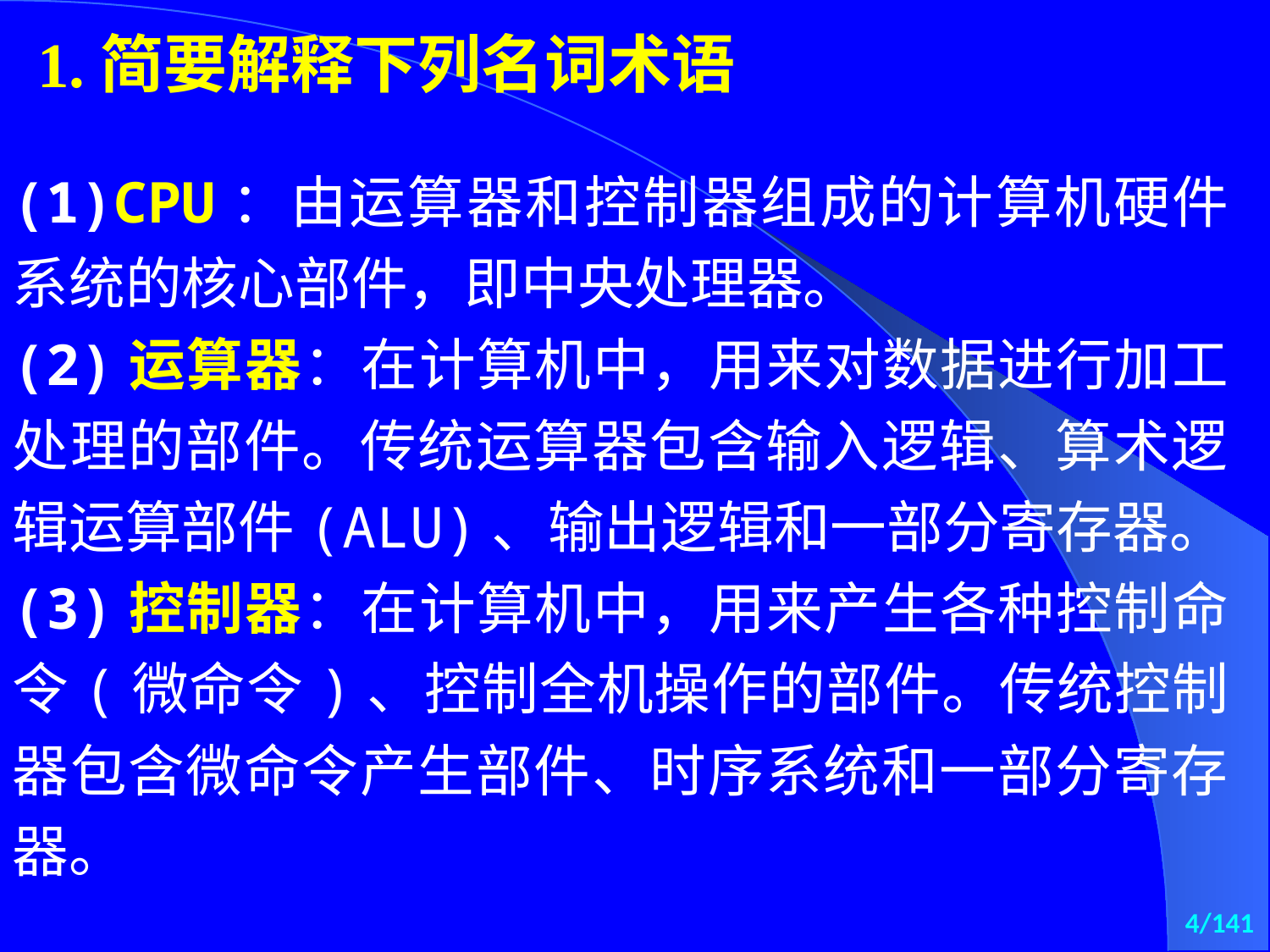

1.简要解释下列名词术语
(1)CPU：由运算器和控制器组成的计算机硬件系统的核心部件，即中央处理器。
(2)运算器：在计算机中，用来对数据进行加工处理的部件。传统运算器包含输入逻辑、算术逻辑运算部件(ALU)、输出逻辑和一部分寄存器。
(3)控制器：在计算机中，用来产生各种控制命令(微命令)、控制全机操作的部件。传统控制器包含微命令产生部件、时序系统和一部分寄存器。
4/141